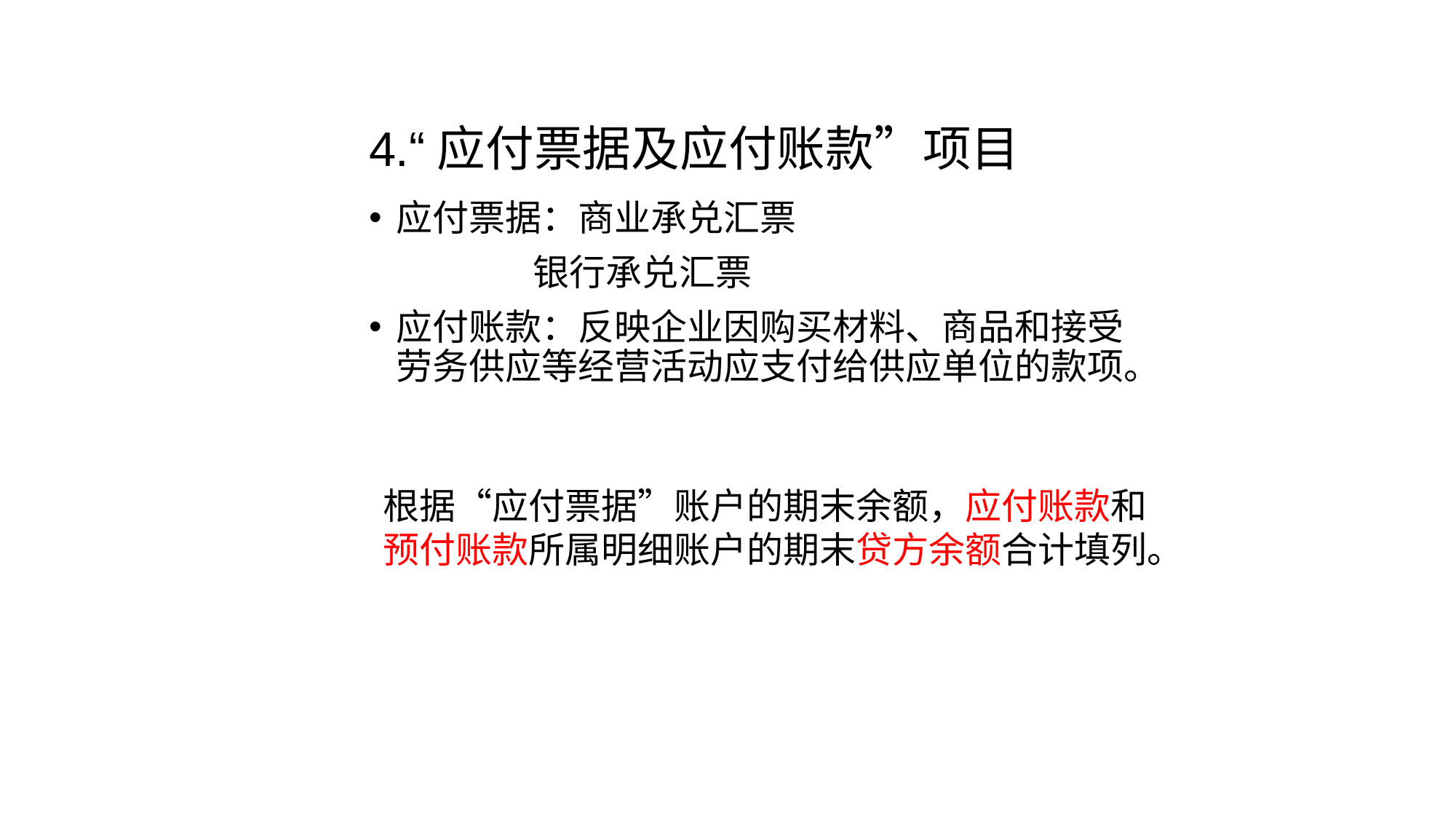

# 4.“应付票据及应付账款”项目
应付票据：商业承兑汇票
                   银行承兑汇票
应付账款：反映企业因购买材料、商品和接受劳务供应等经营活动应支付给供应单位的款项。

根据“应付票据”账户的期末余额，应付账款和预付账款所属明细账户的期末贷方余额合计填列。